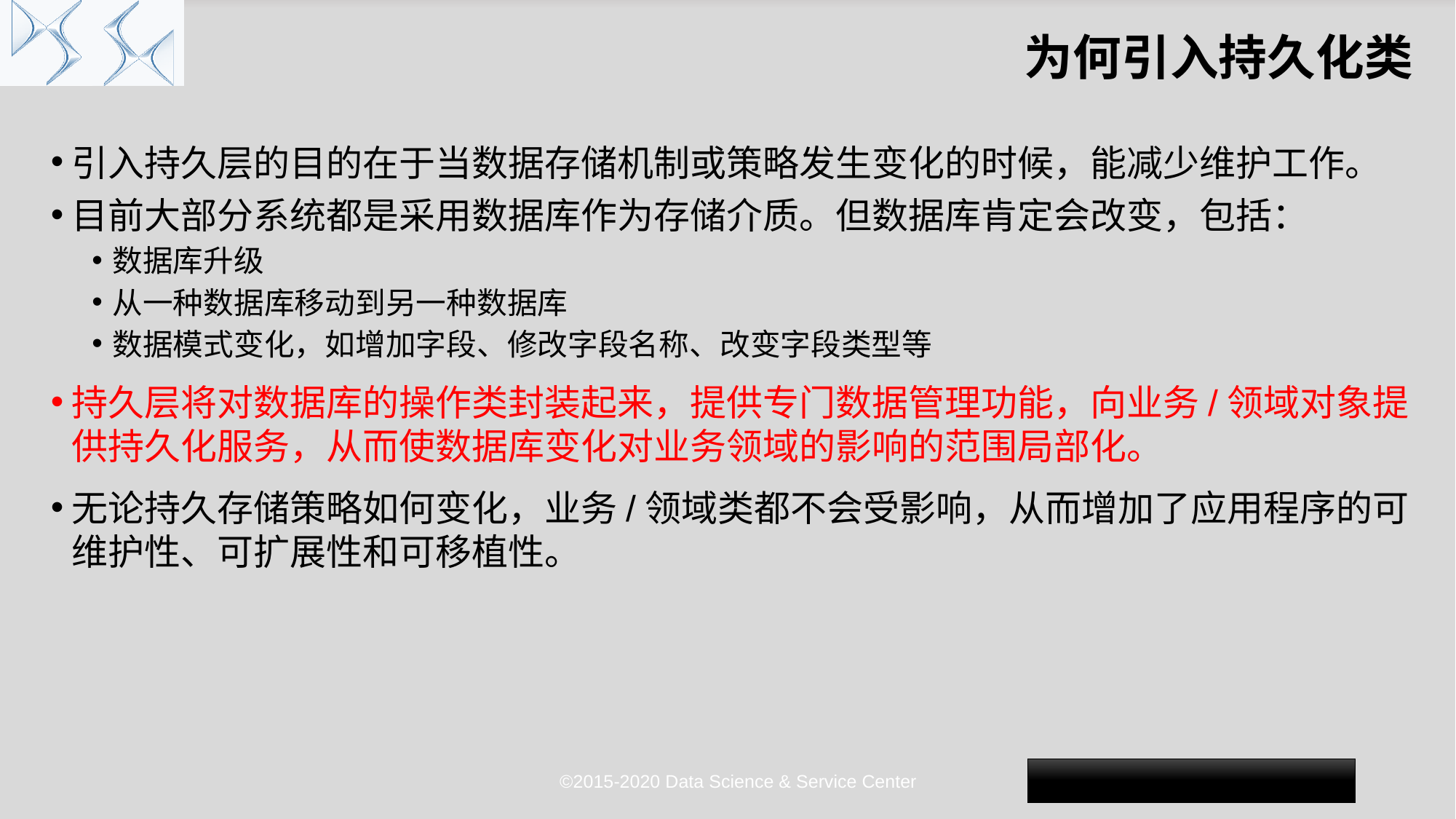

# 为何引入持久化类
引入持久层的目的在于当数据存储机制或策略发生变化的时候，能减少维护工作。
目前大部分系统都是采用数据库作为存储介质。但数据库肯定会改变，包括：
数据库升级
从一种数据库移动到另一种数据库
数据模式变化，如增加字段、修改字段名称、改变字段类型等
持久层将对数据库的操作类封装起来，提供专门数据管理功能，向业务/领域对象提供持久化服务，从而使数据库变化对业务领域的影响的范围局部化。
无论持久存储策略如何变化，业务/领域类都不会受影响，从而增加了应用程序的可维护性、可扩展性和可移植性。

©2015-2020 Data Science & Service Center
12